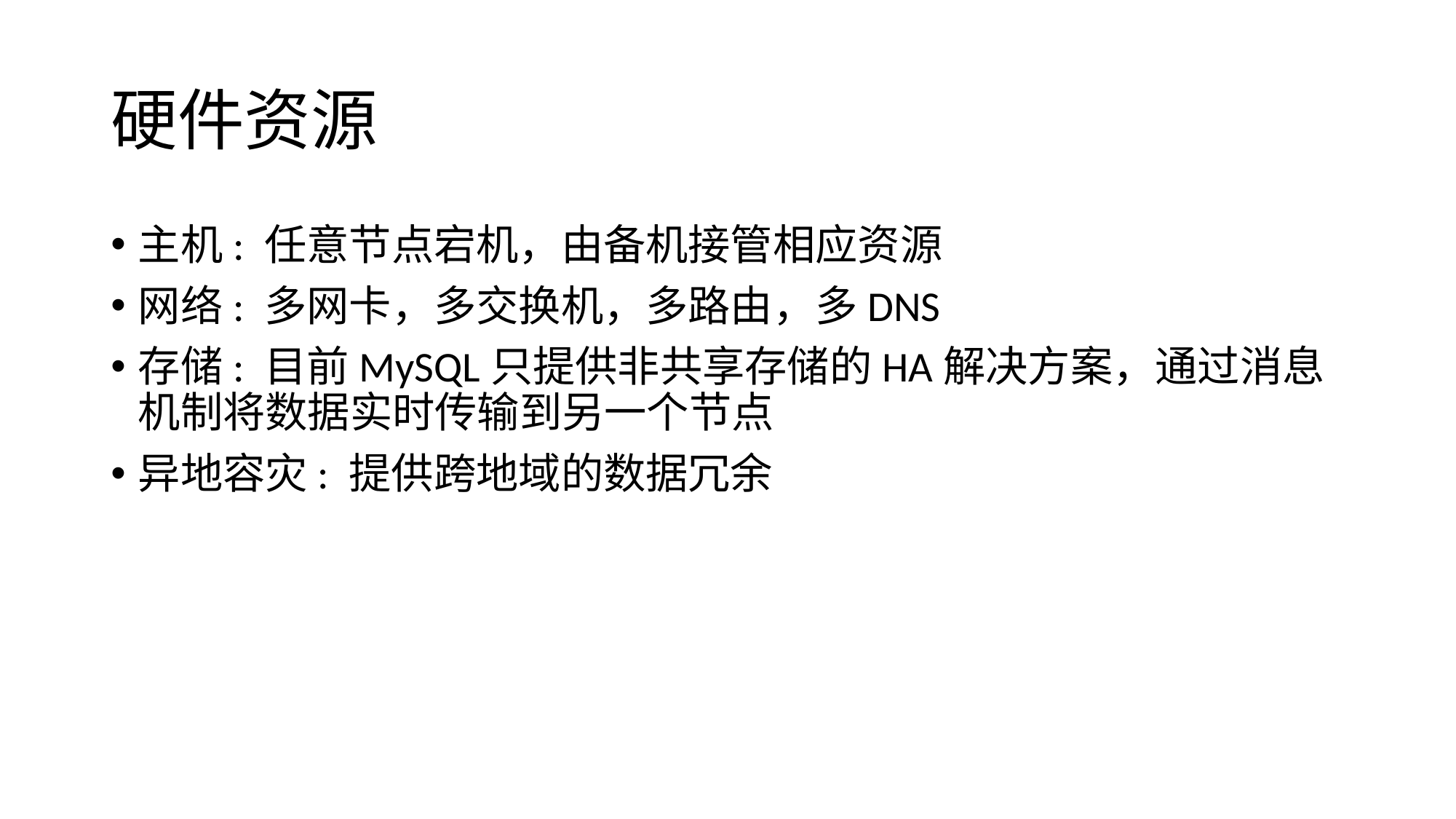

# 硬件资源
主机: 任意节点宕机，由备机接管相应资源
网络: 多网卡，多交换机，多路由，多DNS
存储: 目前MySQL只提供非共享存储的HA解决方案，通过消息机制将数据实时传输到另一个节点
异地容灾: 提供跨地域的数据冗余